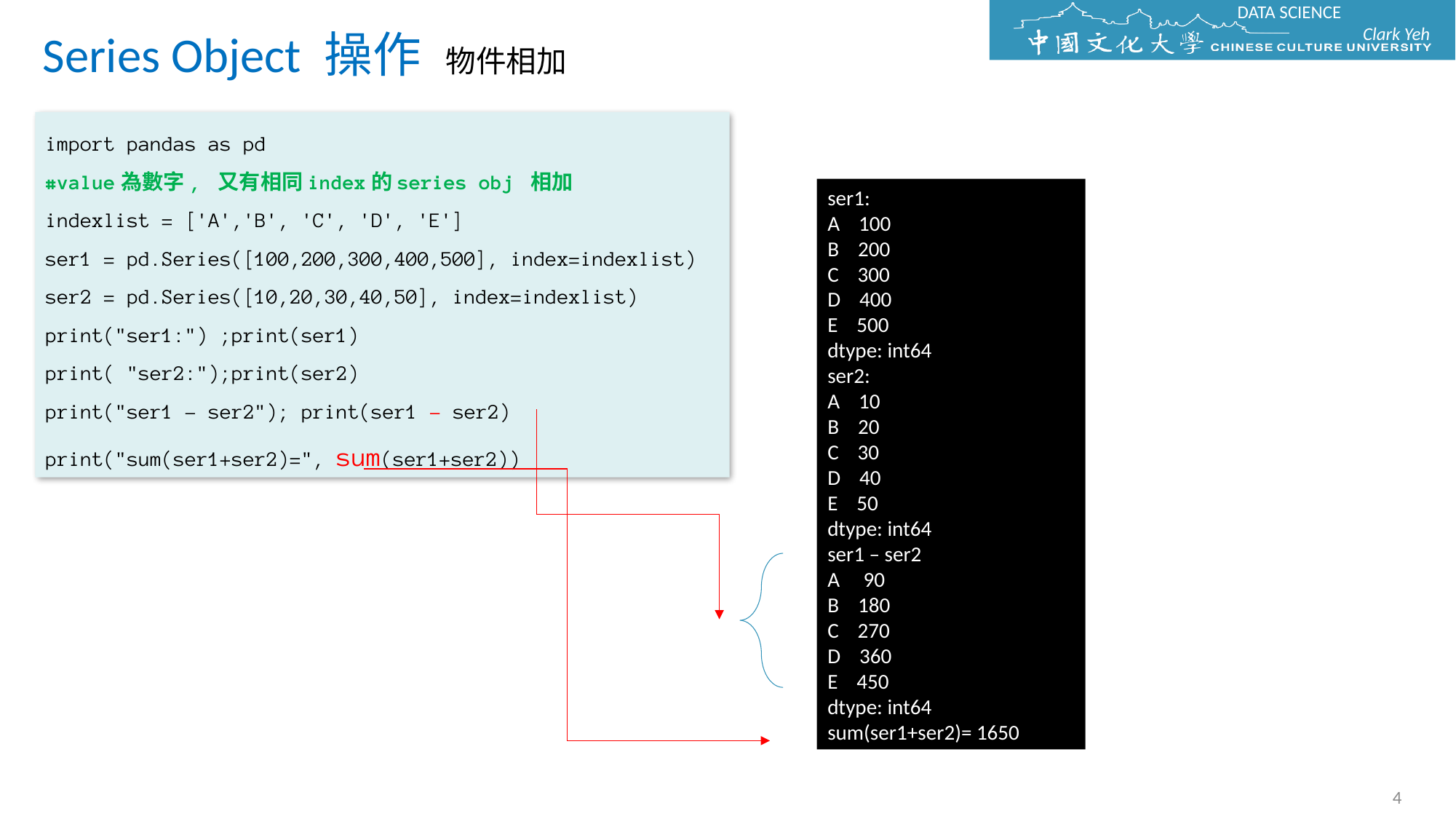

Series Object 操作  物件相加
import pandas as pd
#value為數字, 又有相同index的series obj 相加
indexlist = ['A','B', 'C', 'D', 'E']
ser1 = pd.Series([100,200,300,400,500], index=indexlist)
ser2 = pd.Series([10,20,30,40,50], index=indexlist)
print("ser1:") ;print(ser1)
print( "ser2:");print(ser2)
print("ser1 – ser2"); print(ser1 - ser2)
print("sum(ser1+ser2)=", sum(ser1+ser2))
ser1:
A    100
B    200
C    300
D    400
E    500
dtype: int64
ser2:
A    10
B    20
C    30
D    40
E    50
dtype: int64
ser1 – ser2
A     90
B    180
C    270
D    360
E    450
dtype: int64
sum(ser1+ser2)= 1650

4